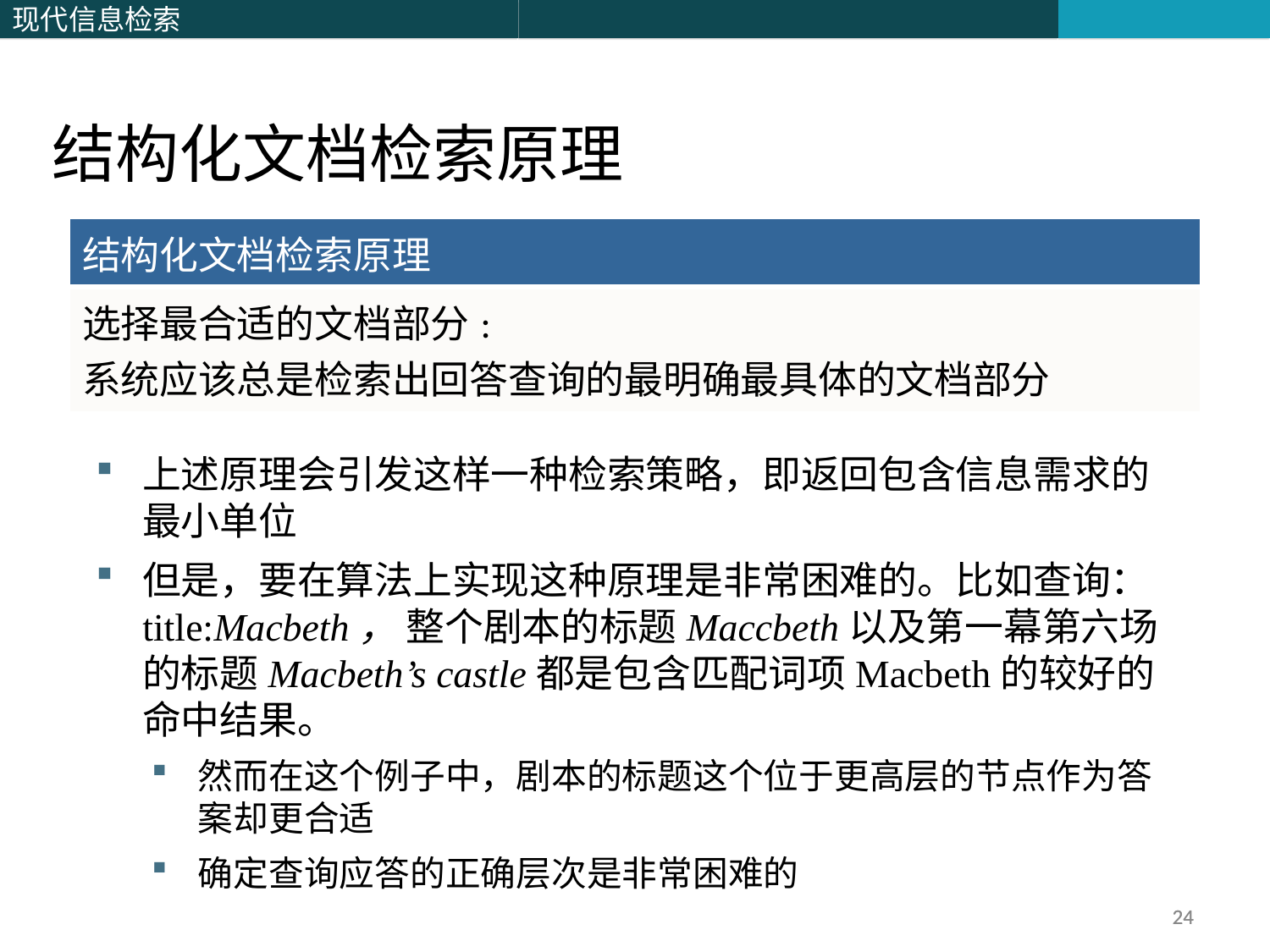

结构化文档检索原理

上述原理会引发这样一种检索策略，即返回包含信息需求的最小单位
但是，要在算法上实现这种原理是非常困难的。比如查询： title:Macbeth， 整个剧本的标题Maccbeth以及第一幕第六场的标题Macbeth’s castle都是包含匹配词项Macbeth的较好的命中结果。
然而在这个例子中，剧本的标题这个位于更高层的节点作为答案却更合适
确定查询应答的正确层次是非常困难的。
| 结构化文档检索原理 |
| --- |
| 选择最合适的文档部分: 系统应该总是检索出回答查询的最明确最具体的文档部分 |
24
24